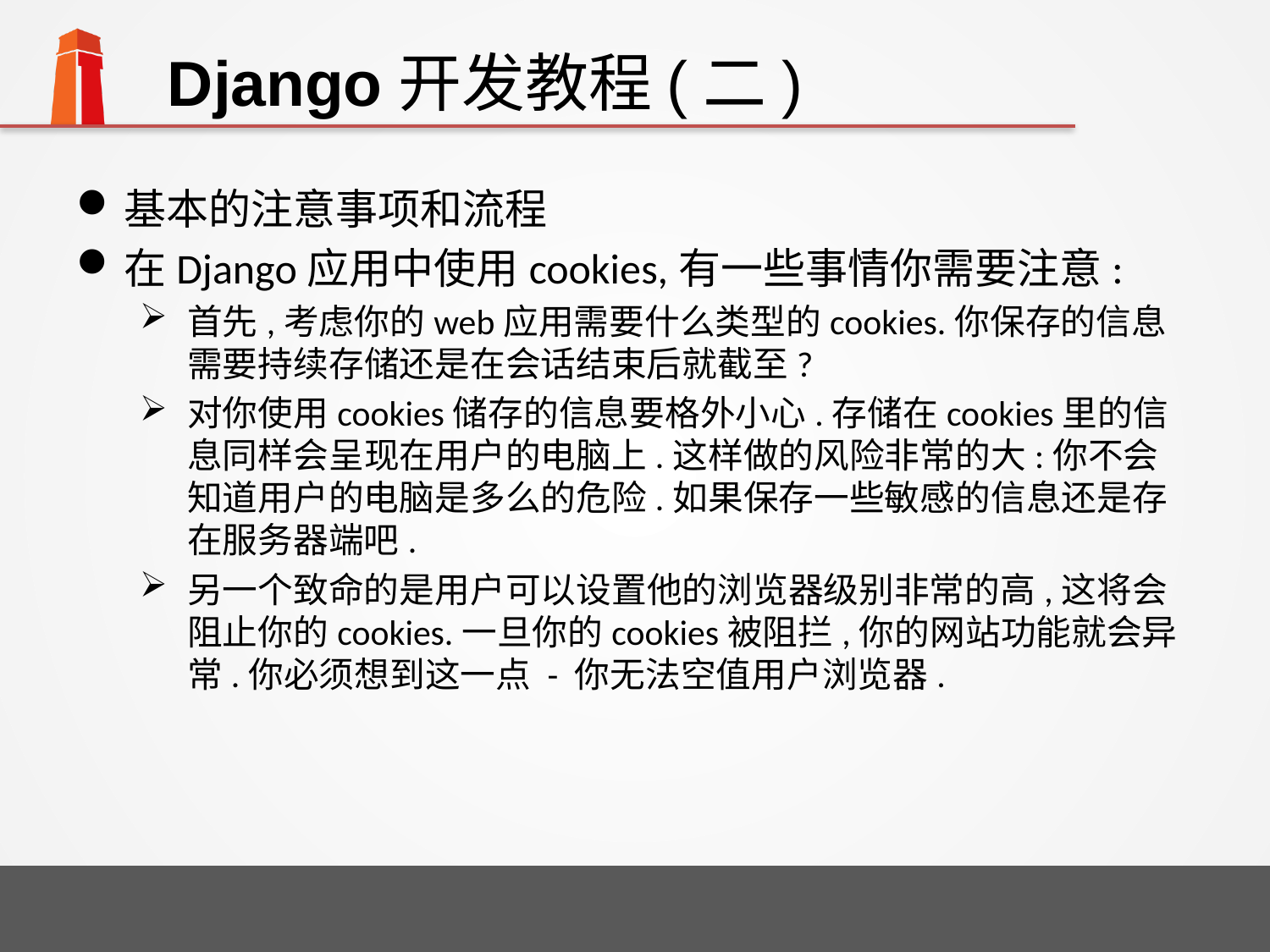

# Django开发教程(二)
基本的注意事项和流程
在Django应用中使用cookies,有一些事情你需要注意:
首先,考虑你的web应用需要什么类型的cookies.你保存的信息需要持续存储还是在会话结束后就截至?
对你使用cookies储存的信息要格外小心.存储在cookies里的信息同样会呈现在用户的电脑上.这样做的风险非常的大:你不会知道用户的电脑是多么的危险.如果保存一些敏感的信息还是存在服务器端吧.
另一个致命的是用户可以设置他的浏览器级别非常的高,这将会阻止你的cookies.一旦你的cookies被阻拦,你的网站功能就会异常.你必须想到这一点 - 你无法空值用户浏览器.